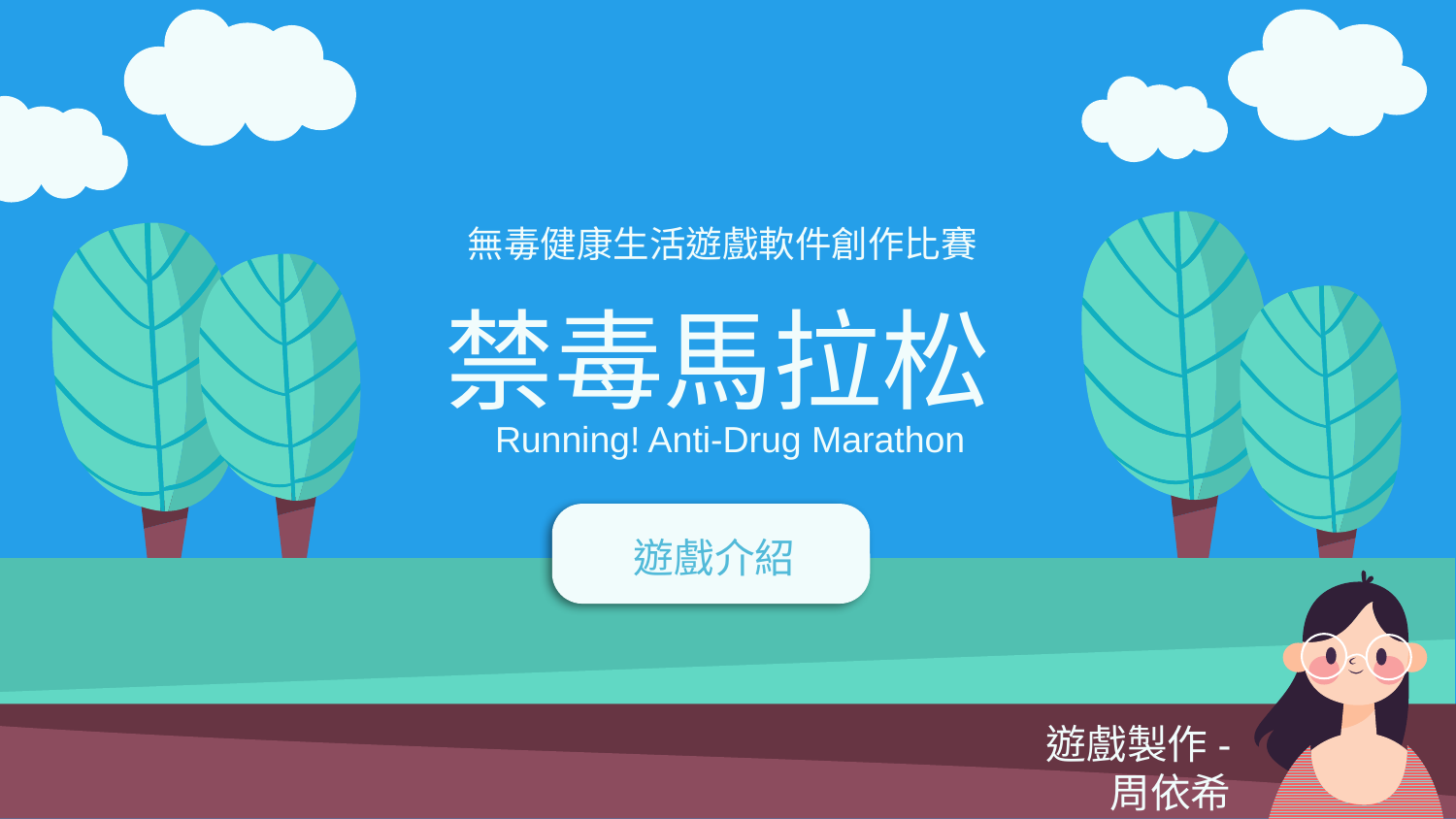

無毒健康生活遊戲軟件創作比賽

禁毒馬拉松
Running! Anti-Drug Marathon

遊戲介紹

遊戲製作-
周依希